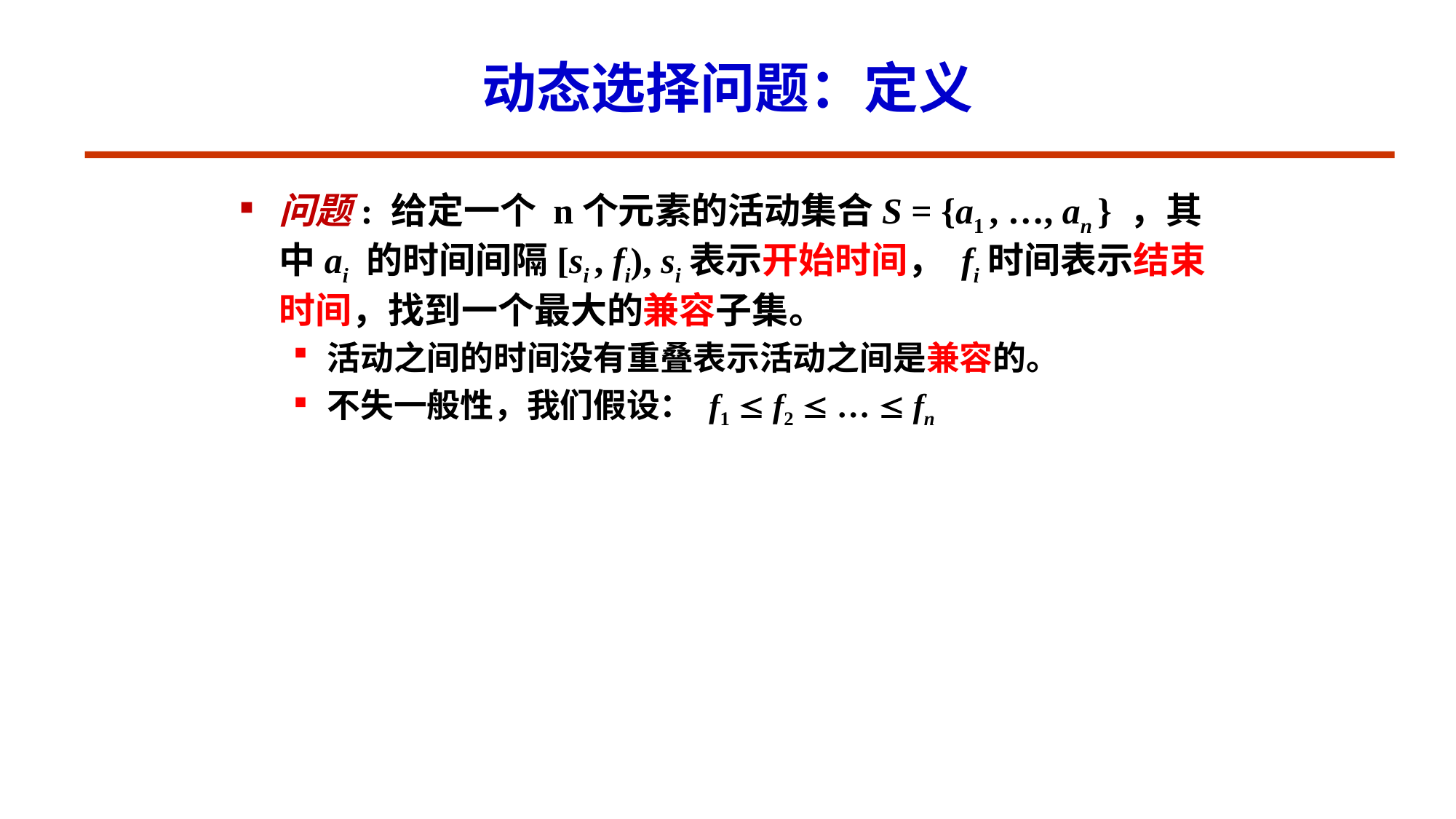

# 动态选择问题：定义
问题: 给定一个 n个元素的活动集合S = {a1 , …, an } ，其中ai 的时间间隔[si , fi), si表示开始时间， fi时间表示结束时间，找到一个最大的兼容子集。
活动之间的时间没有重叠表示活动之间是兼容的。
不失一般性，我们假设： f1 ≤ f2 ≤ … ≤ fn